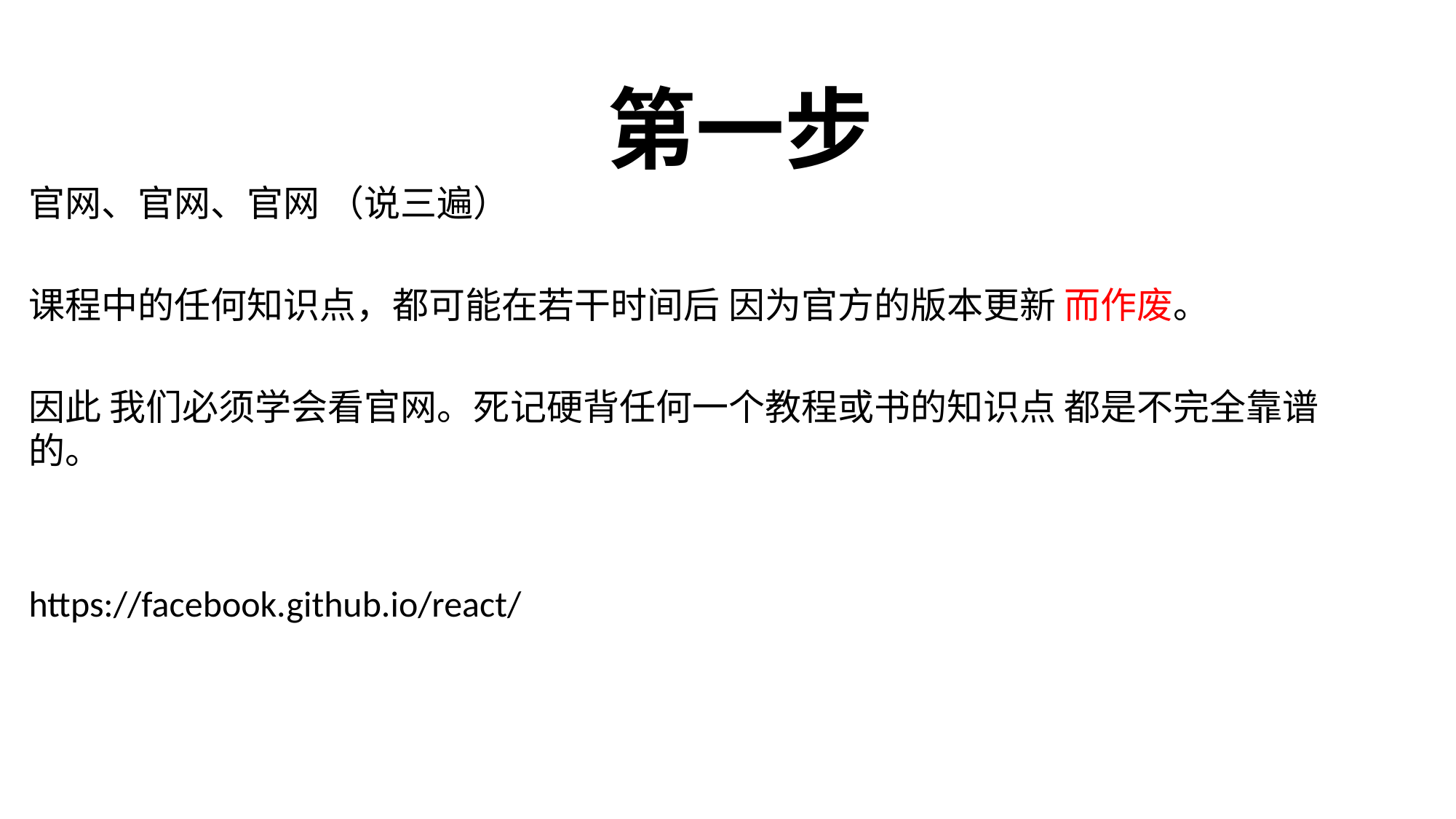

# 第一步
官网、官网、官网 （说三遍）

课程中的任何知识点，都可能在若干时间后 因为官方的版本更新 而作废。

因此 我们必须学会看官网。死记硬背任何一个教程或书的知识点 都是不完全靠谱的。

https://facebook.github.io/react/